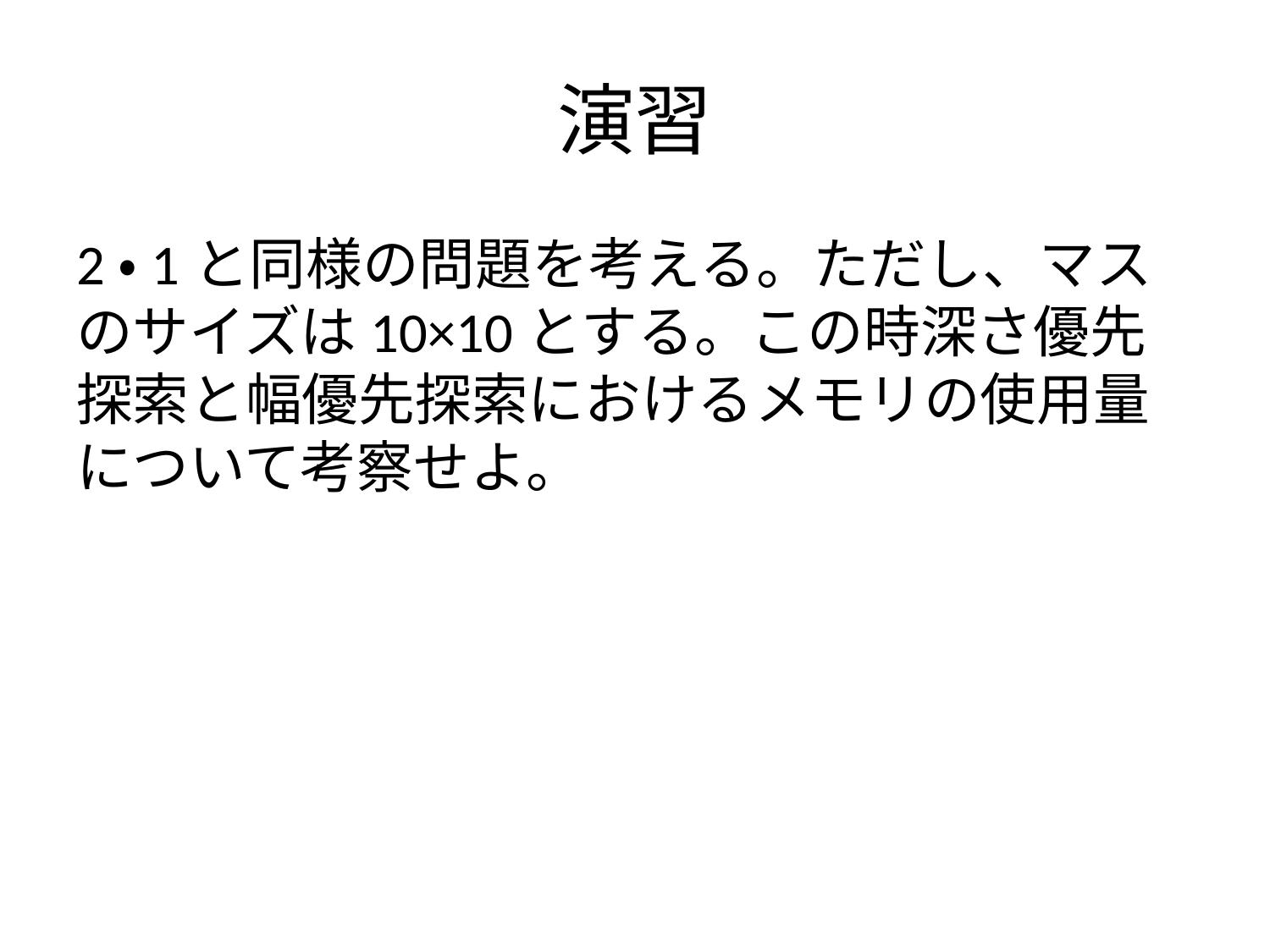

# 演習
2・1と同様の問題を考える。ただし、マスのサイズは10×10とする。この時深さ優先探索と幅優先探索におけるメモリの使用量について考察せよ。